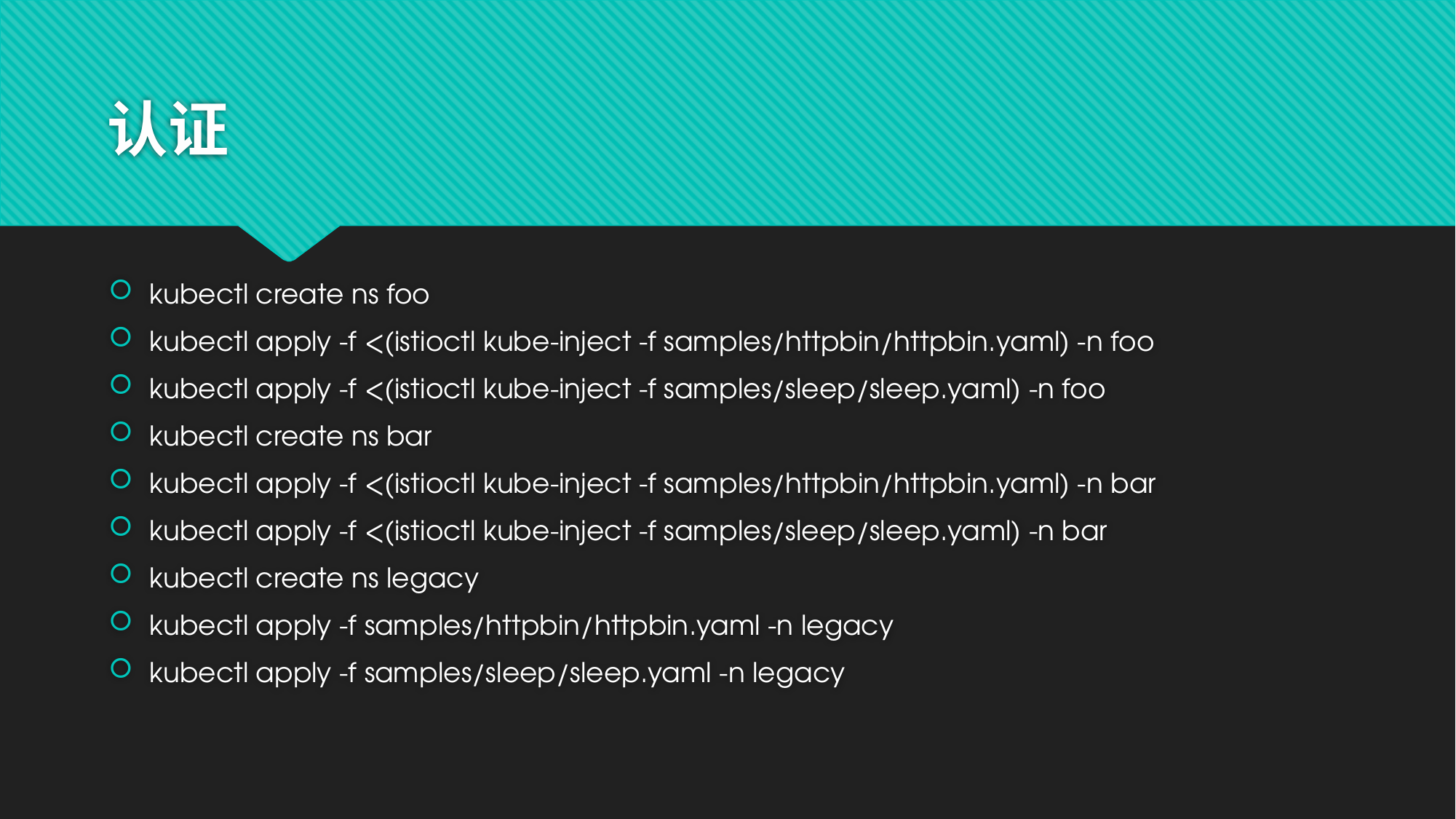

# 认证
kubectl create ns foo
kubectl apply -f <(istioctl kube-inject -f samples/httpbin/httpbin.yaml) -n foo
kubectl apply -f <(istioctl kube-inject -f samples/sleep/sleep.yaml) -n foo
kubectl create ns bar
kubectl apply -f <(istioctl kube-inject -f samples/httpbin/httpbin.yaml) -n bar
kubectl apply -f <(istioctl kube-inject -f samples/sleep/sleep.yaml) -n bar
kubectl create ns legacy
kubectl apply -f samples/httpbin/httpbin.yaml -n legacy
kubectl apply -f samples/sleep/sleep.yaml -n legacy